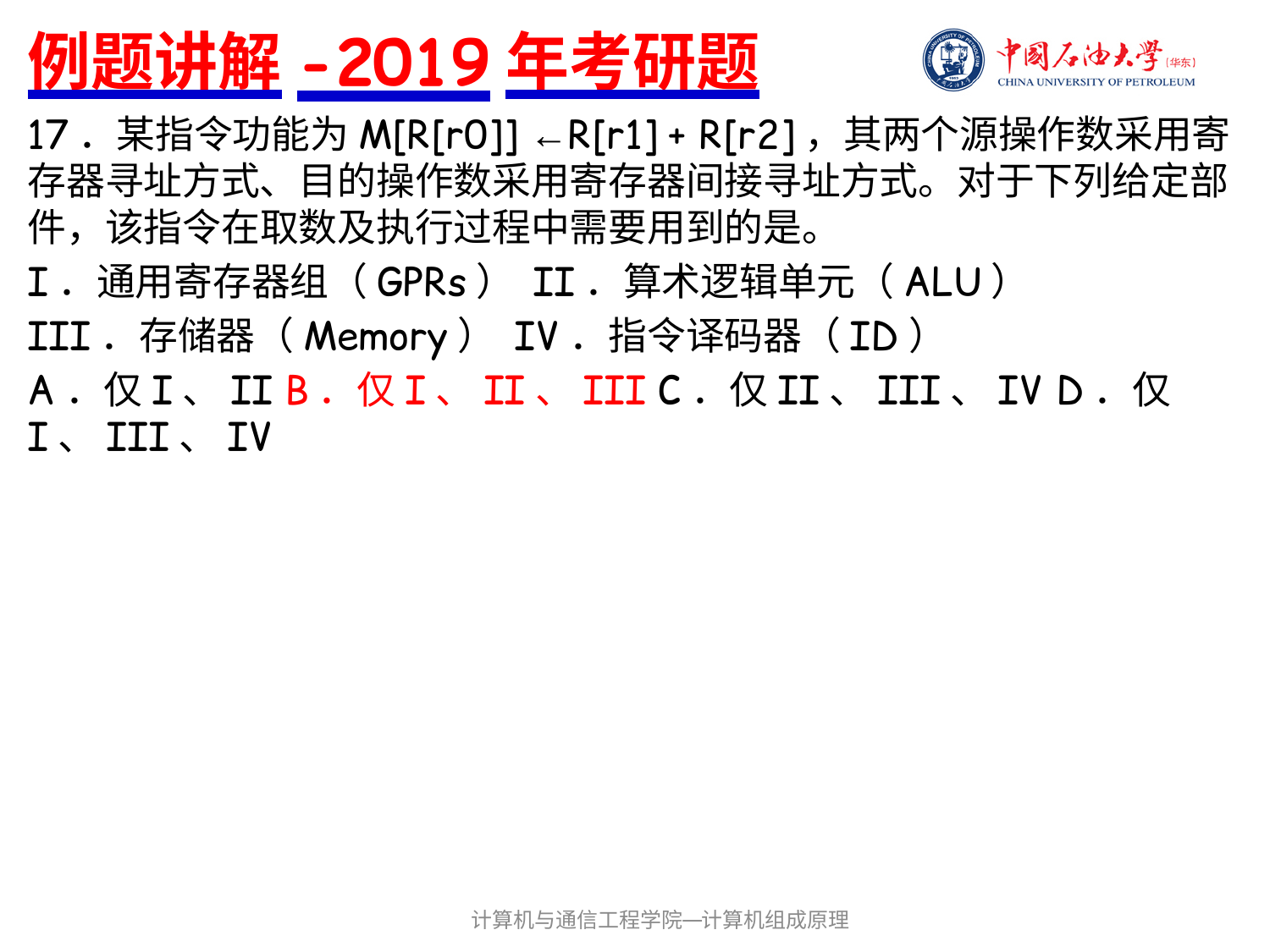

# 例题讲解-2019年考研题
17．某指令功能为M[R[r0]] ←R[r1] + R[r2]，其两个源操作数采用寄存器寻址方式、目的操作数采用寄存器间接寻址方式。对于下列给定部件，该指令在取数及执行过程中需要用到的是。
I．通用寄存器组（GPRs） II．算术逻辑单元（ALU）
III．存储器（Memory） IV．指令译码器（ID）
A．仅I、II B．仅I、II、III C．仅II、III、IV D．仅I、III、IV
计算机与通信工程学院—计算机组成原理
44